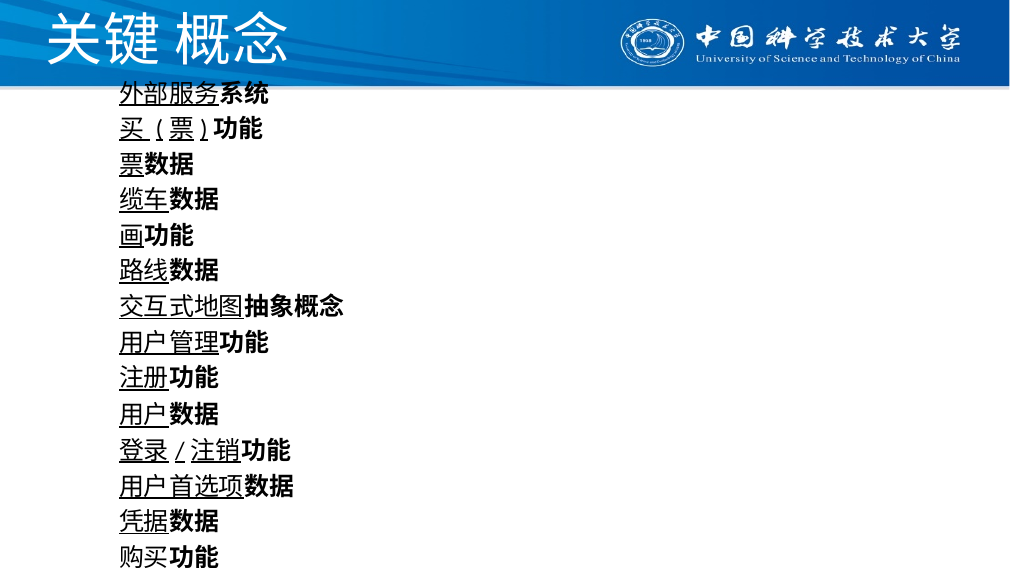

# 关键 概念
外部服务系统
买 (票)功能
票数据
缆车数据
画功能
路线数据
交互式地图抽象概念
用户管理功能
注册功能
用户数据
登录/注销功能
用户首选项数据
凭据数据
购买功能